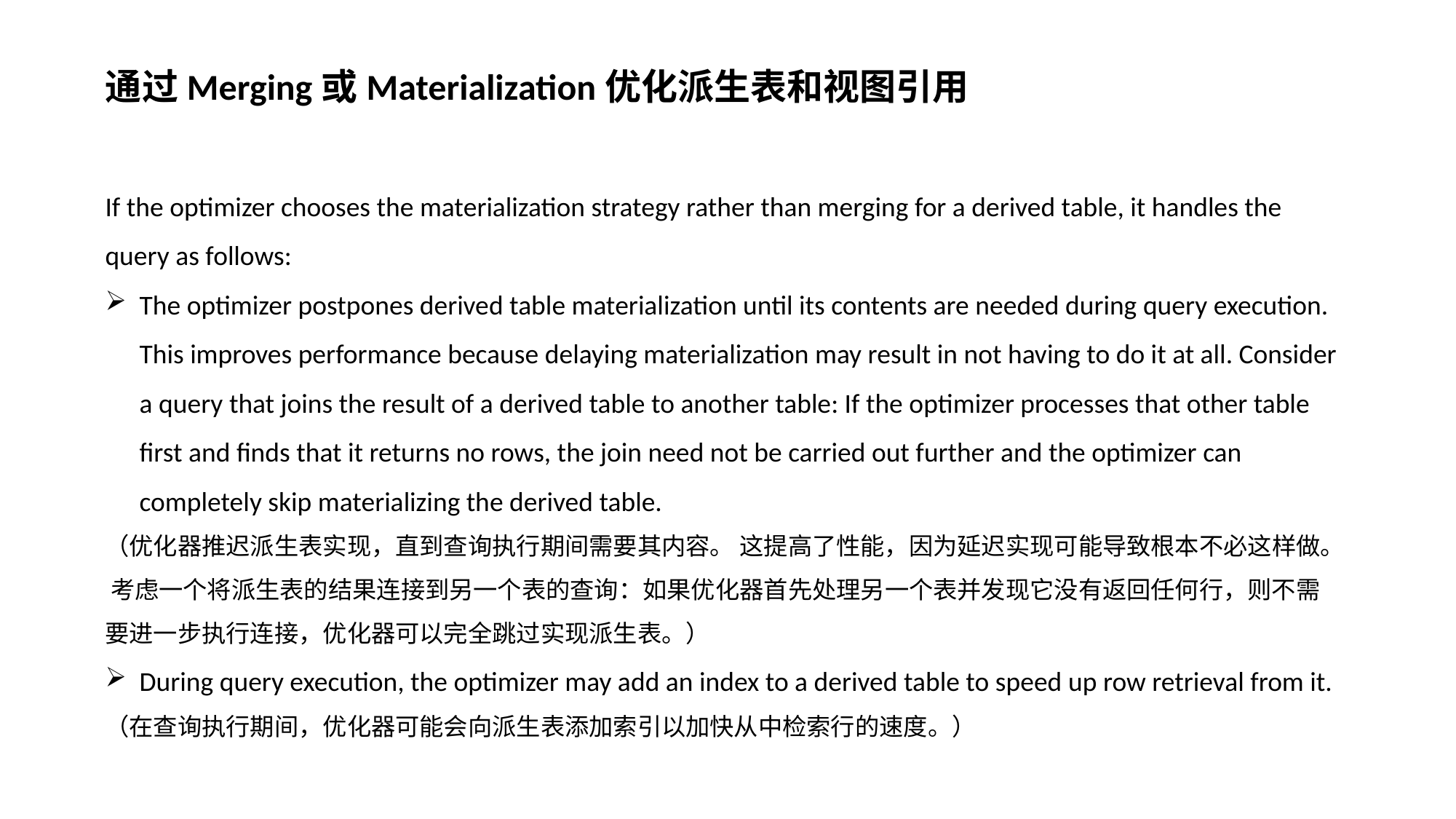

# 通过Merging或Materialization优化派生表和视图引用
If the optimizer chooses the materialization strategy rather than merging for a derived table, it handles the query as follows:
The optimizer postpones derived table materialization until its contents are needed during query execution. This improves performance because delaying materialization may result in not having to do it at all. Consider a query that joins the result of a derived table to another table: If the optimizer processes that other table first and finds that it returns no rows, the join need not be carried out further and the optimizer can completely skip materializing the derived table.
（优化器推迟派生表实现，直到查询执行期间需要其内容。 这提高了性能，因为延迟实现可能导致根本不必这样做。 考虑一个将派生表的结果连接到另一个表的查询：如果优化器首先处理另一个表并发现它没有返回任何行，则不需要进一步执行连接，优化器可以完全跳过实现派生表。）
During query execution, the optimizer may add an index to a derived table to speed up row retrieval from it.
（在查询执行期间，优化器可能会向派生表添加索引以加快从中检索行的速度。）